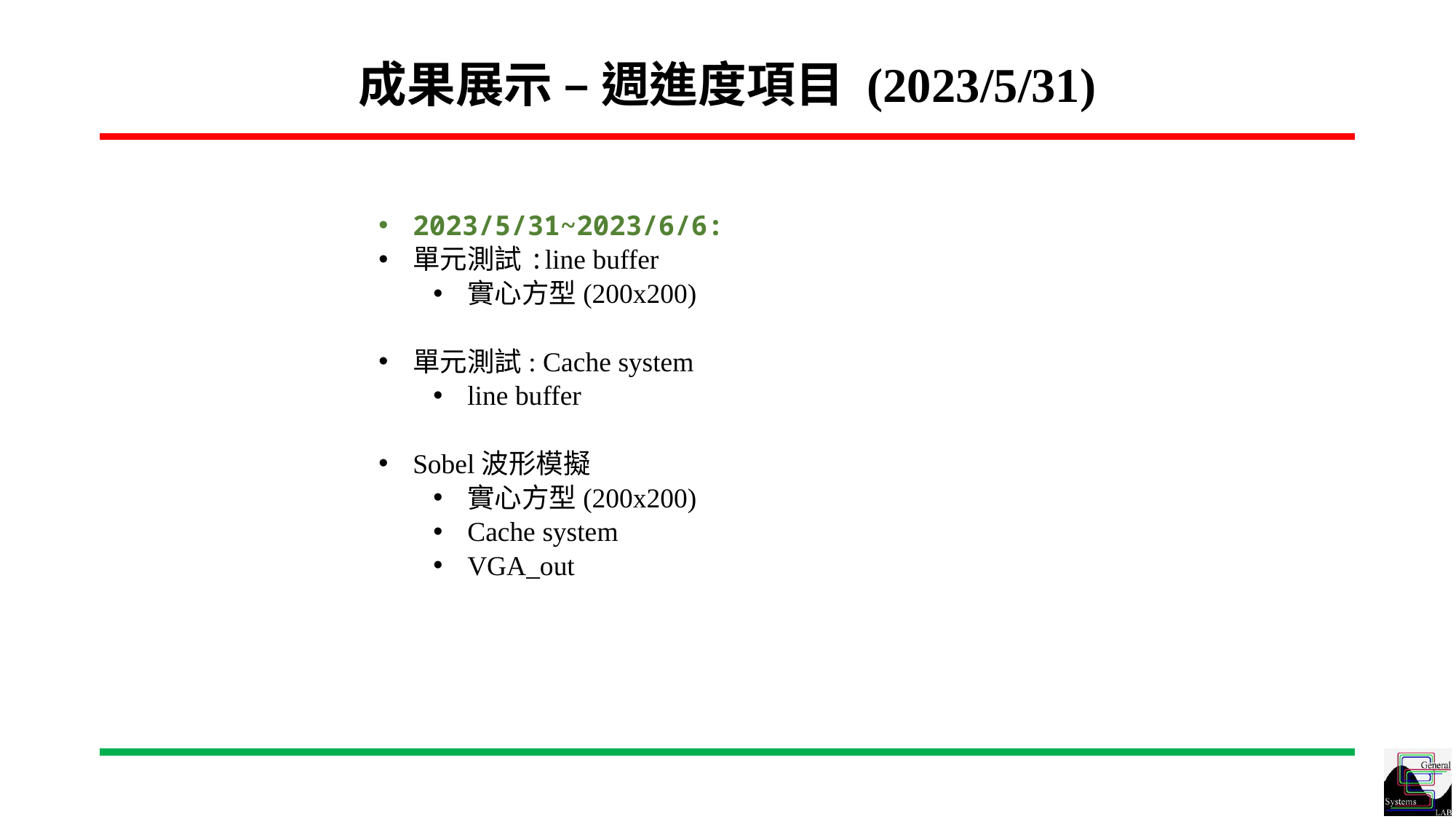

# 成果展示 – 週進度項目 (2023/5/31)
2023/5/31~2023/6/6:
單元測試:line buffer
實心方型(200x200)

單元測試: Cache system
line buffer

Sobel波形模擬
實心方型(200x200)
Cache system
VGA_out